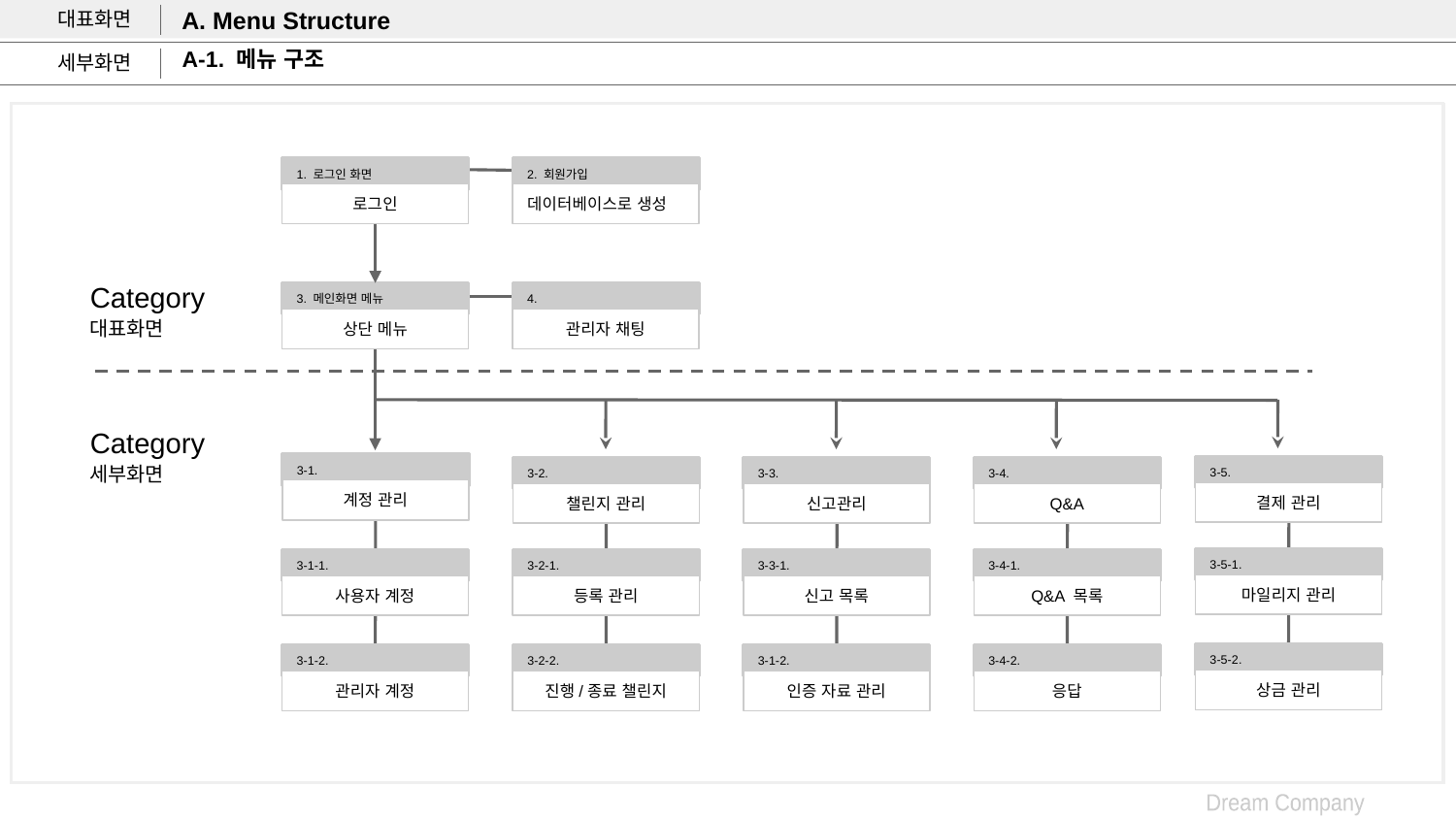

# A. Menu Structure
A-1. 메뉴 구조
1. 로그인 화면
로그인
2. 회원가입
데이터베이스로 생성
Category
3. 메인화면 메뉴
상단 메뉴
4.
관리자 채팅
대표화면
Category
세부화면
3-1.
계정 관리
3-5.
결제 관리
3-2.
챌린지 관리
3-3.
신고관리
3-4.
Q&A
3-5-1.
마일리지 관리
3-1-1.
사용자 계정
3-2-1.
등록 관리
3-3-1.
신고 목록
3-4-1.
Q&A 목록
3-5-2.
상금 관리
3-1-2.
관리자 계정
3-2-2.
진행/종료 챌린지
3-1-2.
인증 자료 관리
3-4-2.
응답